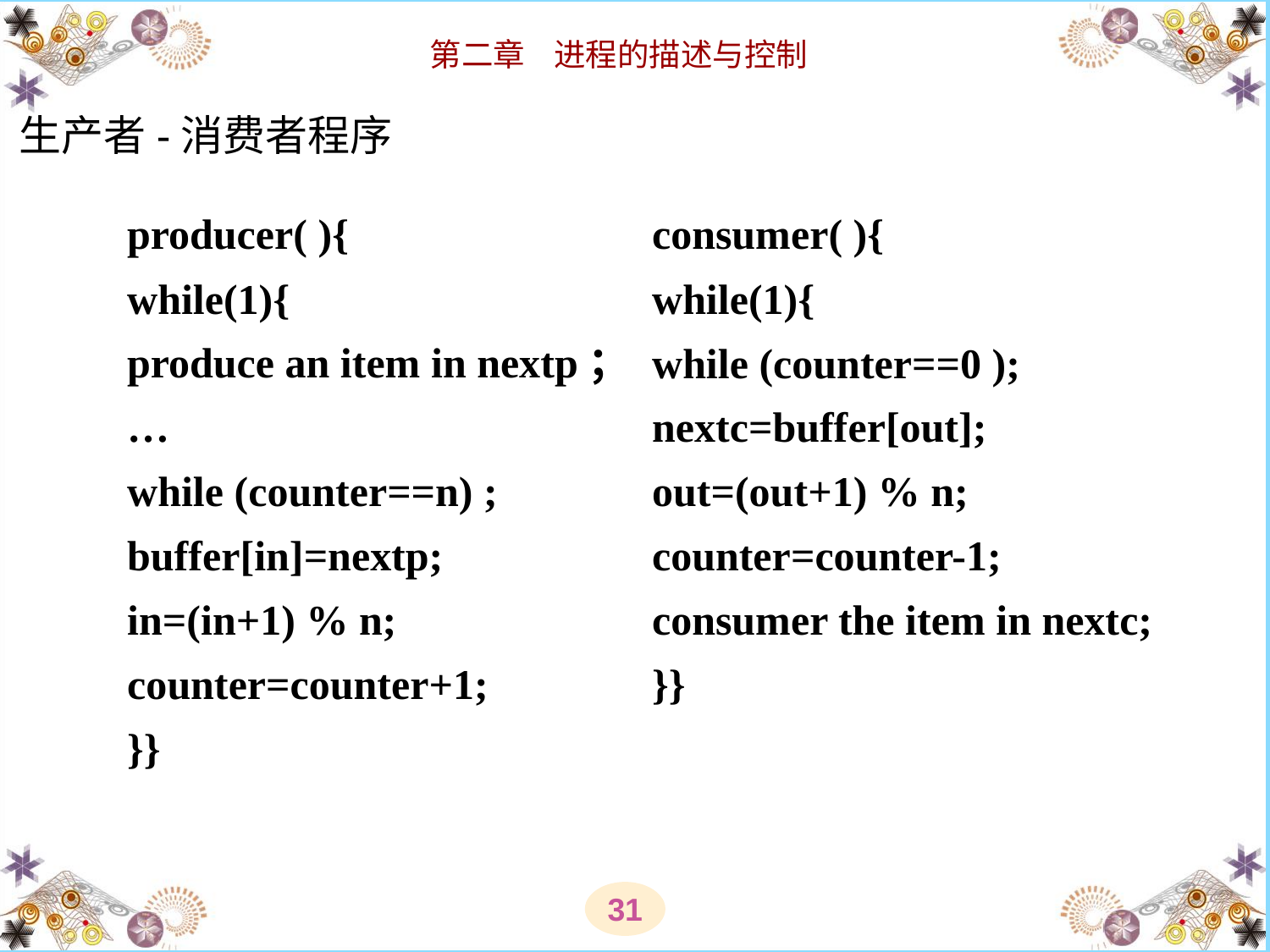

生产者-消费者程序
producer( ){
while(1){
produce an item in nextp；
…
while (counter==n) ;
buffer[in]=nextp;
in=(in+1) % n;
counter=counter+1;
}}
consumer( ){
while(1){
while (counter==0 );
nextc=buffer[out];
out=(out+1) % n;
counter=counter-1;
consumer the item in nextc;
}}